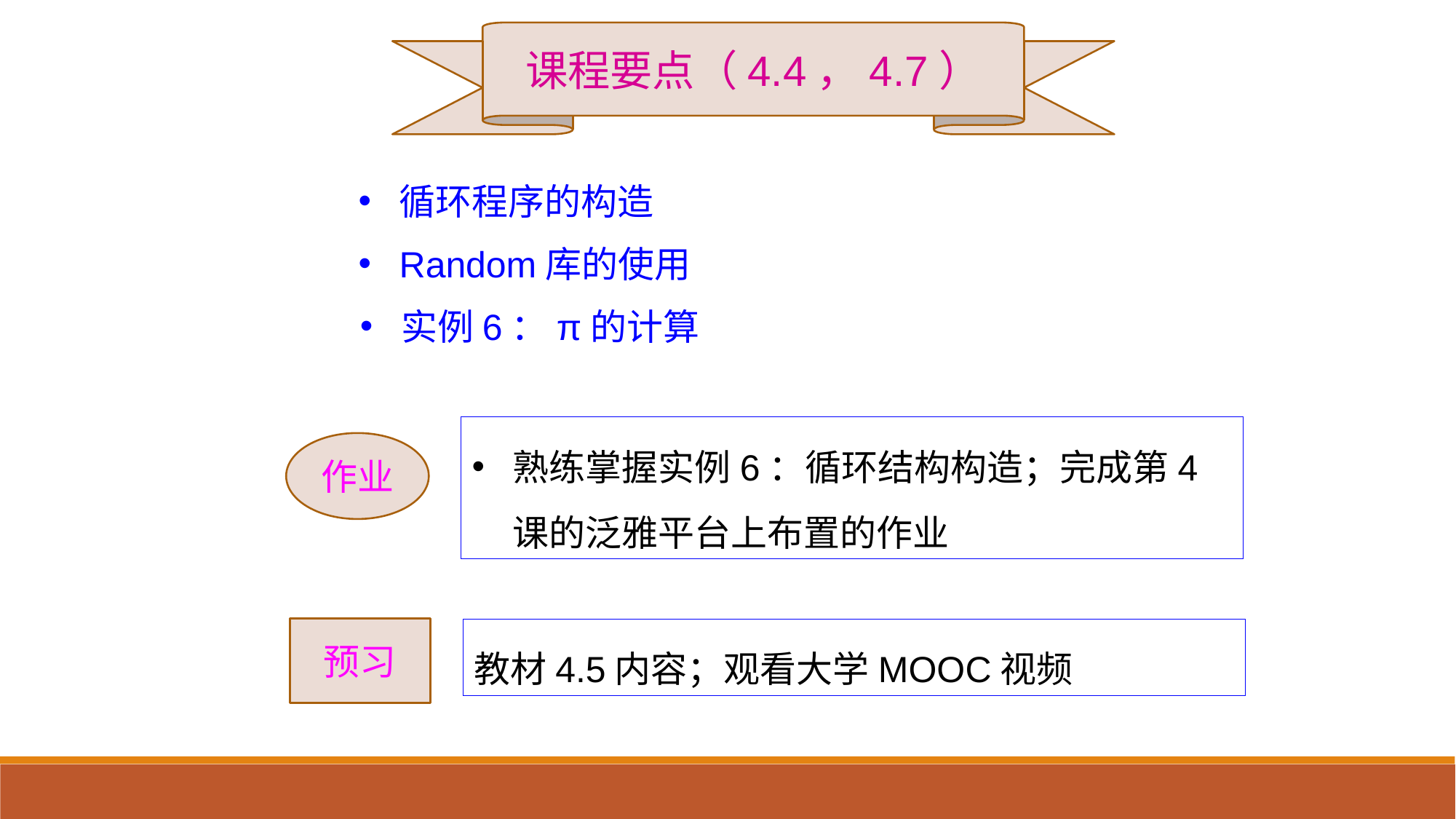

课程要点（4.4，4.7）
循环程序的构造
Random库的使用
实例6：π的计算
熟练掌握实例6：循环结构构造；完成第4课的泛雅平台上布置的作业
作业
预习
教材4.5内容；观看大学MOOC视频